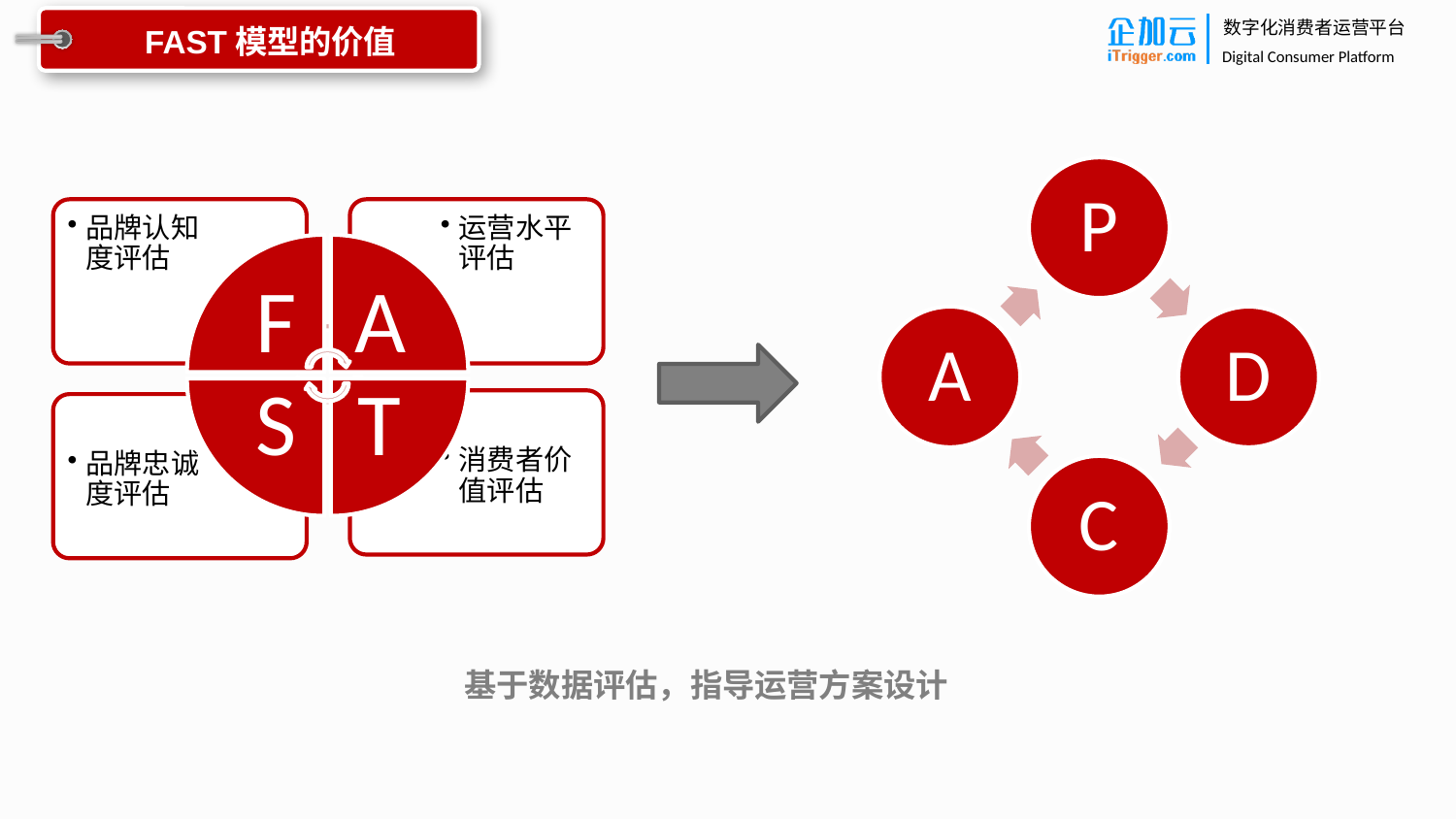

FAST模型的价值

P

D

C

A

品牌认知度评估
运营水平评估

消费者价值评估
品牌忠诚度评估
F
A

T
S

基于数据评估，指导运营方案设计